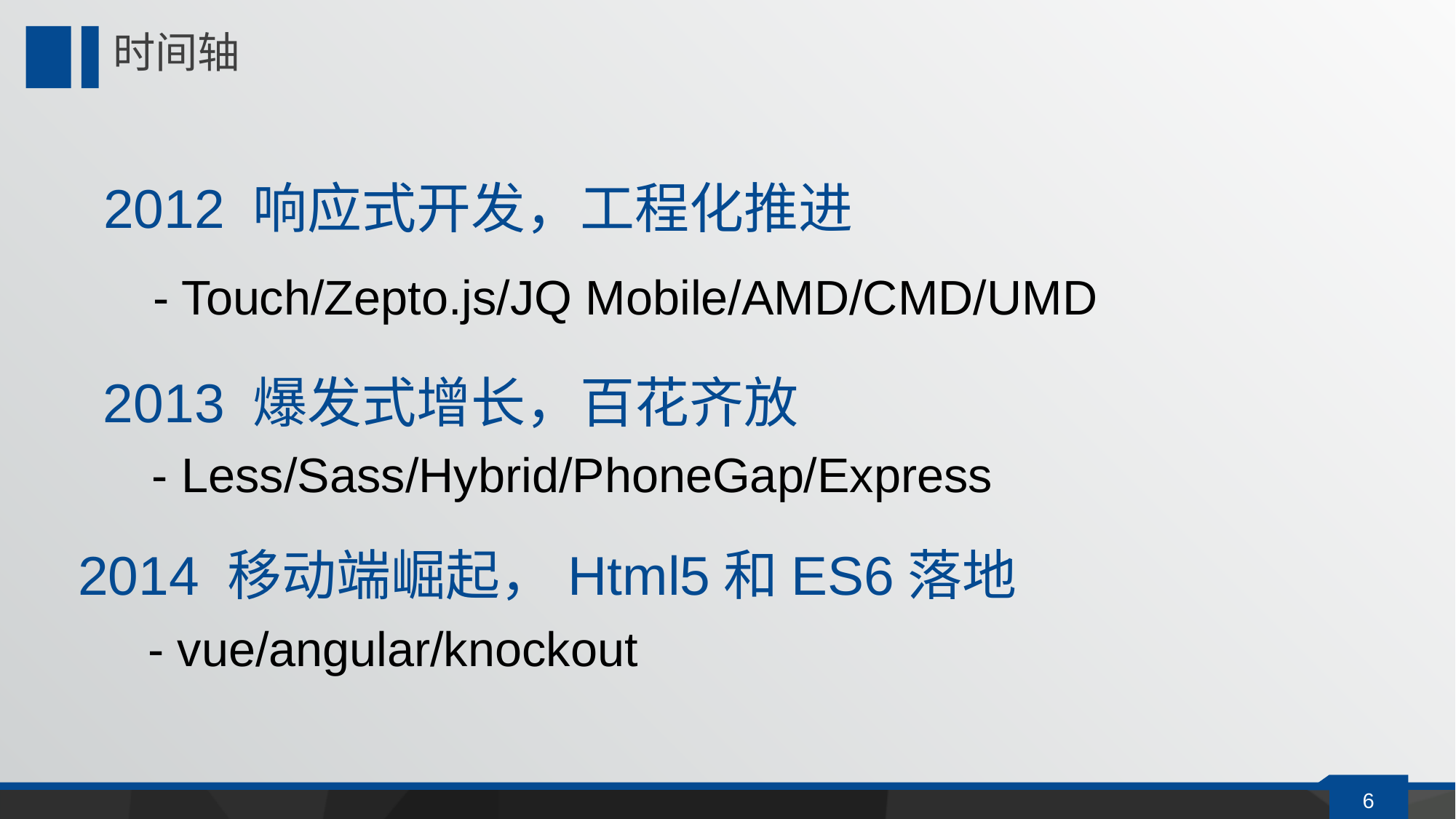

# 时间轴
2012 响应式开发，工程化推进
- Touch/Zepto.js/JQ Mobile/AMD/CMD/UMD
2013 爆发式增长，百花齐放
- Less/Sass/Hybrid/PhoneGap/Express
2014 移动端崛起，Html5和ES6落地
- vue/angular/knockout